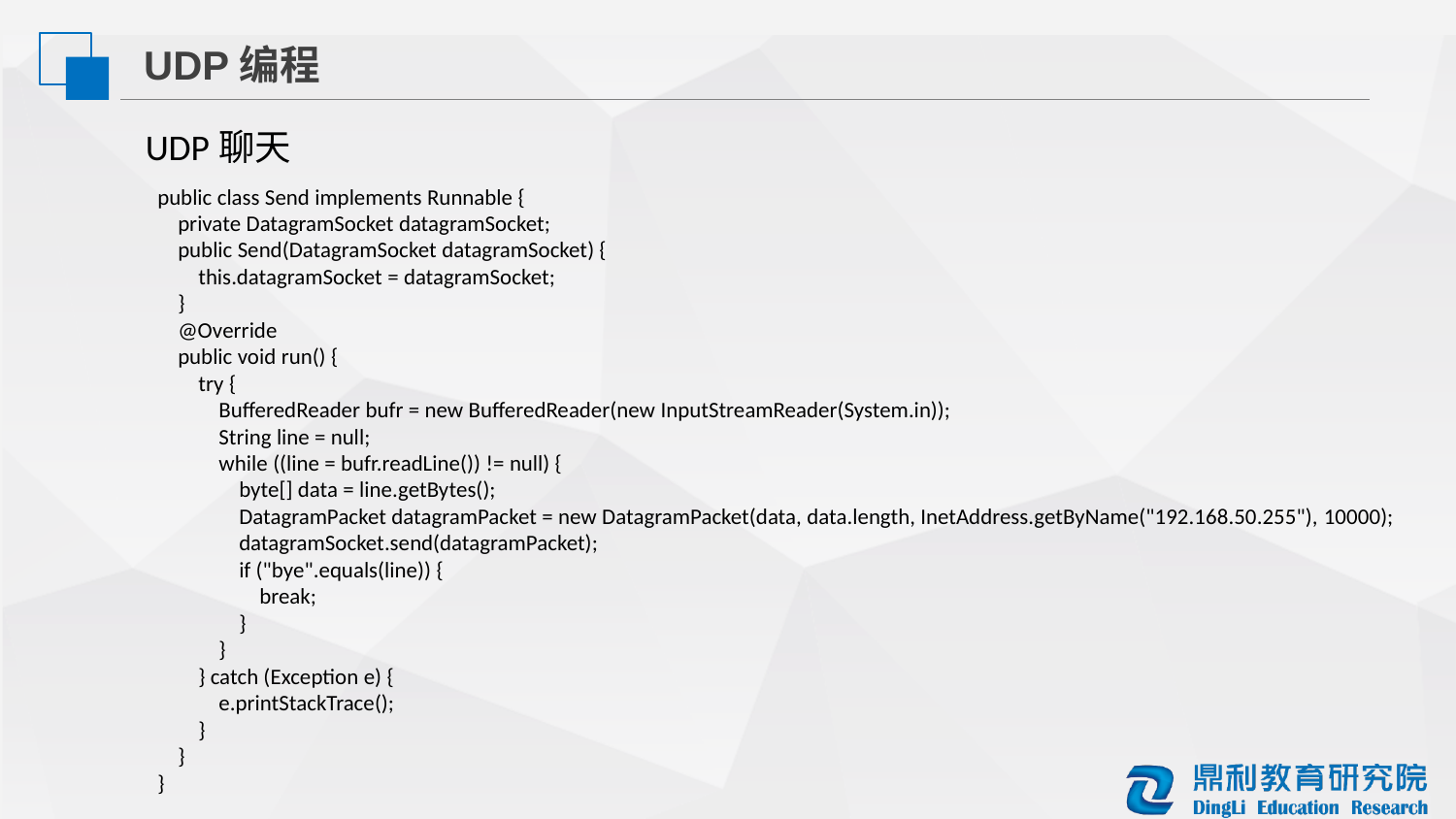

UDP编程
UDP聊天
public class Send implements Runnable {
    private DatagramSocket datagramSocket;
    public Send(DatagramSocket datagramSocket) {
        this.datagramSocket = datagramSocket;
    }
    @Override
    public void run() {
        try {
            BufferedReader bufr = new BufferedReader(new InputStreamReader(System.in));
            String line = null;
            while ((line = bufr.readLine()) != null) {
                byte[] data = line.getBytes();
                DatagramPacket datagramPacket = new DatagramPacket(data, data.length, InetAddress.getByName("192.168.50.255"), 10000);
                datagramSocket.send(datagramPacket);
                if ("bye".equals(line)) {
                    break;
                }
            }
        } catch (Exception e) {
            e.printStackTrace();
        }
    }
}